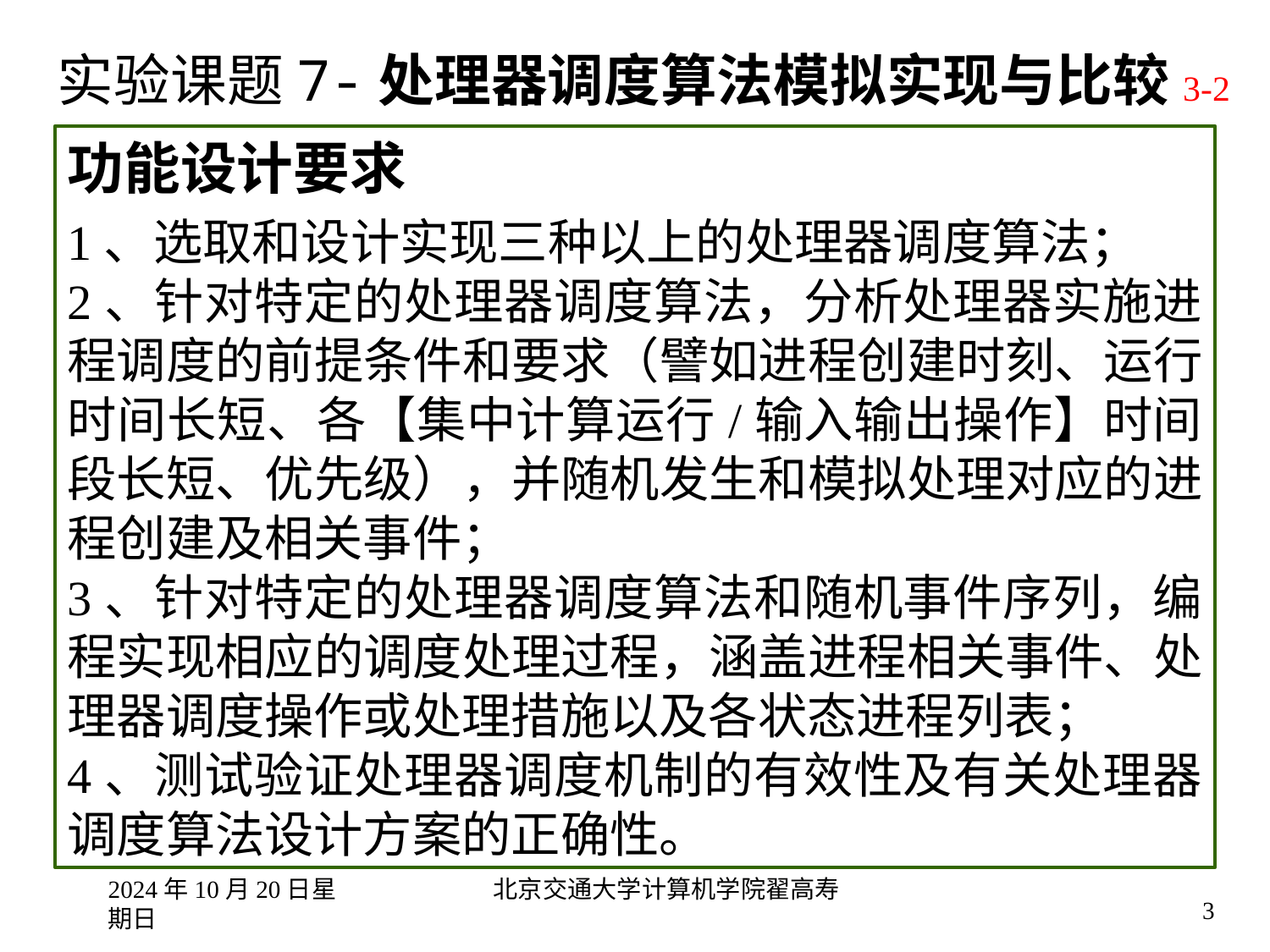

# 实验课题7-处理器调度算法模拟实现与比较3-2
功能设计要求
1、选取和设计实现三种以上的处理器调度算法；
2、针对特定的处理器调度算法，分析处理器实施进程调度的前提条件和要求（譬如进程创建时刻、运行时间长短、各【集中计算运行/输入输出操作】时间段长短、优先级），并随机发生和模拟处理对应的进程创建及相关事件；
3、针对特定的处理器调度算法和随机事件序列，编程实现相应的调度处理过程，涵盖进程相关事件、处理器调度操作或处理措施以及各状态进程列表；
4、测试验证处理器调度机制的有效性及有关处理器调度算法设计方案的正确性。
2024年10月20日星期日
北京交通大学计算机学院翟高寿
3